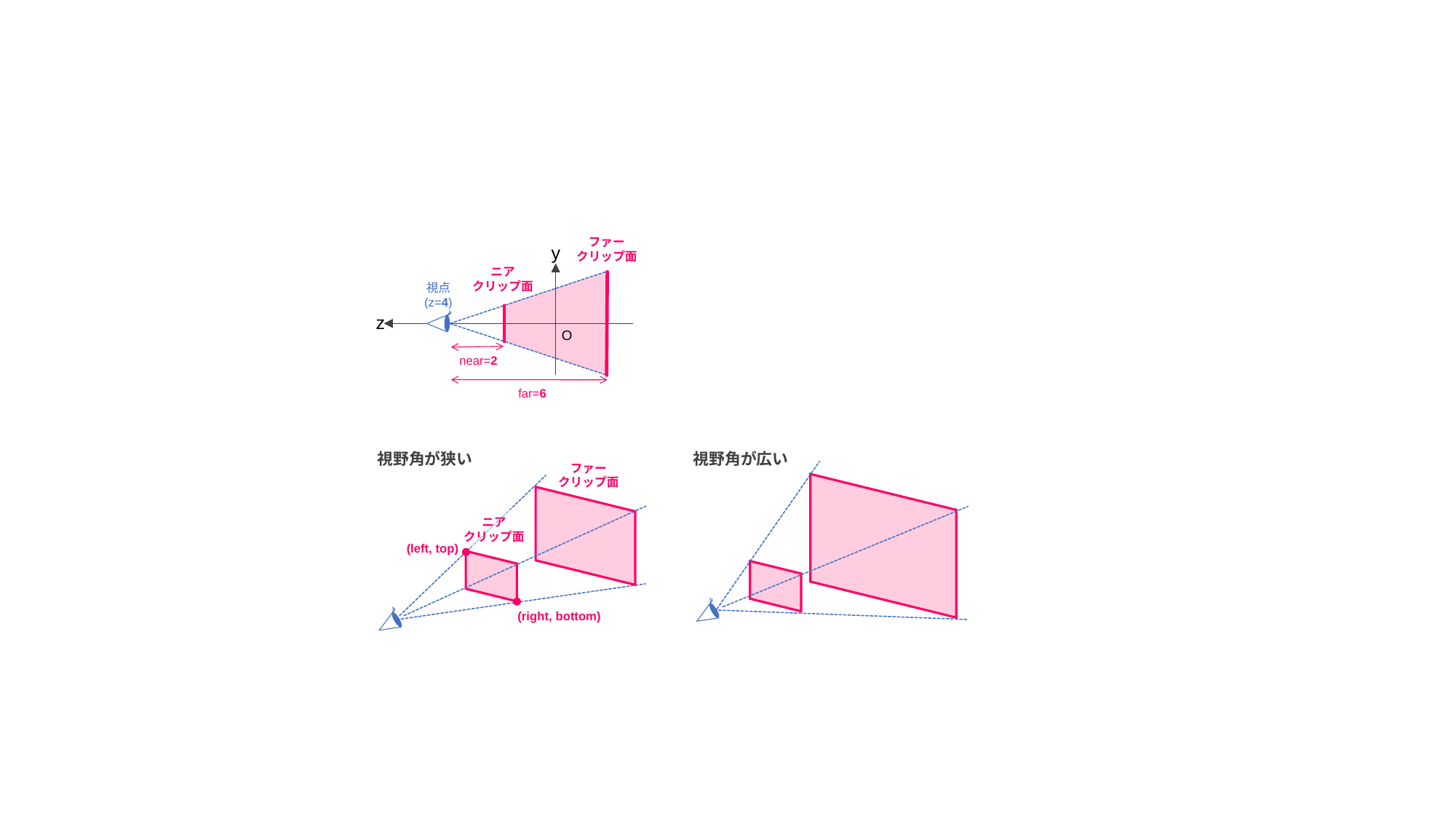

ファー
クリップ面
y
ニア
クリップ面

視点
(z=4)
z

O
near=2
far=6
視野角が狭い
視野角が広い
ファー
クリップ面

ニア
クリップ面
(left, top)

(right, bottom)